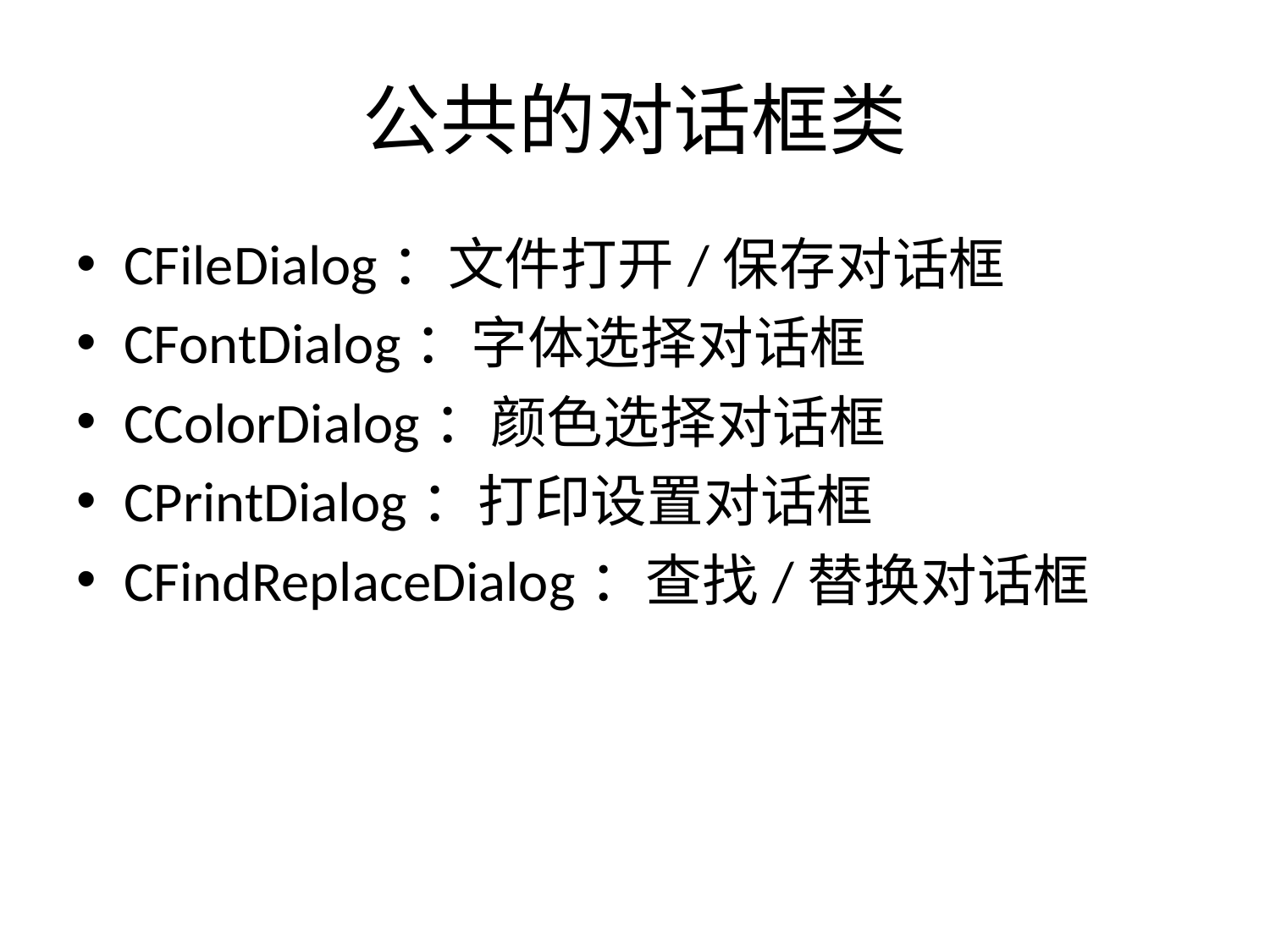

# 公共的对话框类
CFileDialog：文件打开/保存对话框
CFontDialog：字体选择对话框
CColorDialog：颜色选择对话框
CPrintDialog：打印设置对话框
CFindReplaceDialog：查找/替换对话框